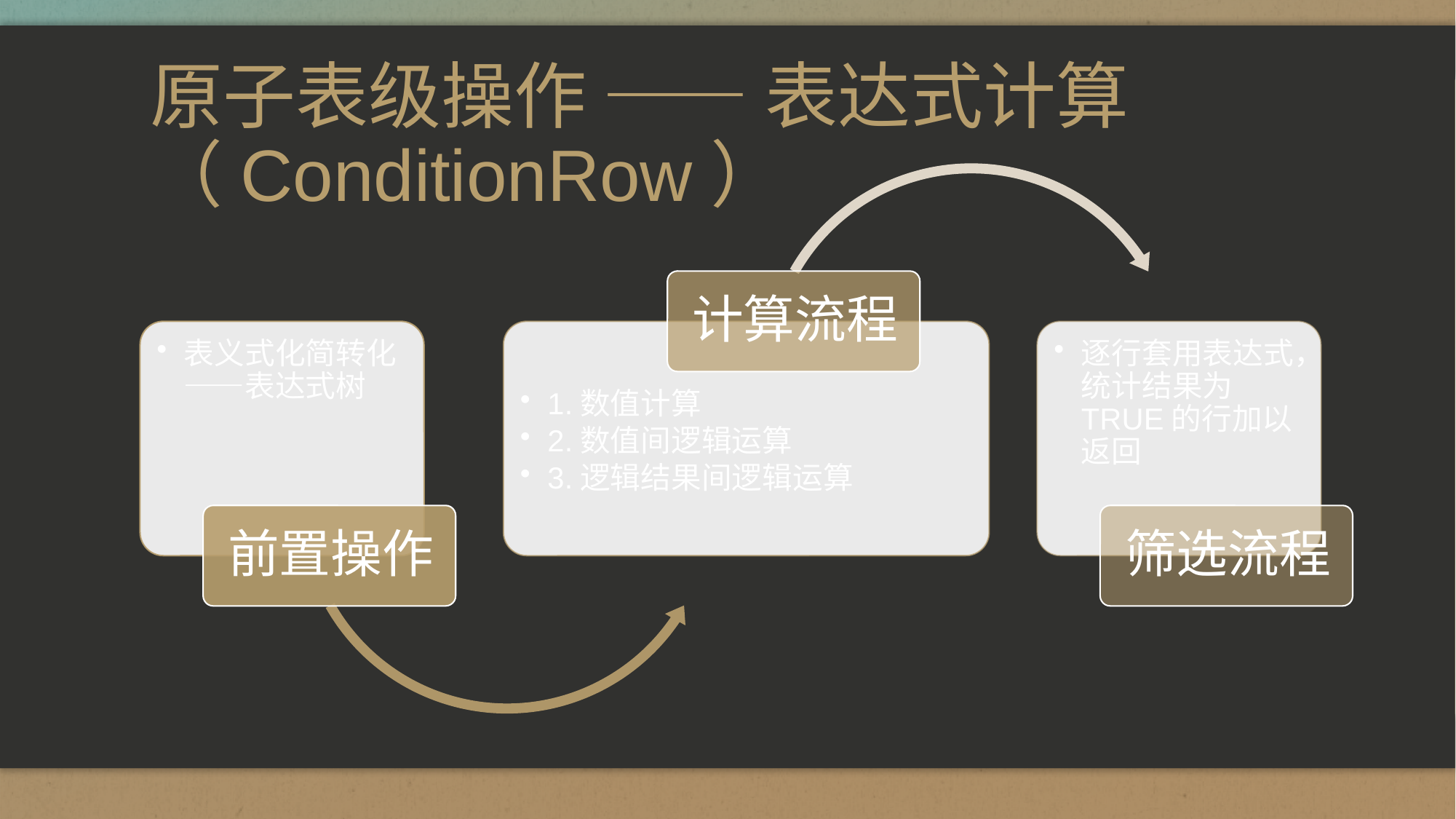

# 原子表级操作 —— 表达式计算 （ConditionRow）
表义式化简转化——表达式树
前置操作
1.数值计算
2.数值间逻辑运算
3.逻辑结果间逻辑运算
计算流程
逐行套用表达式，统计结果为TRUE的行加以返回
筛选流程